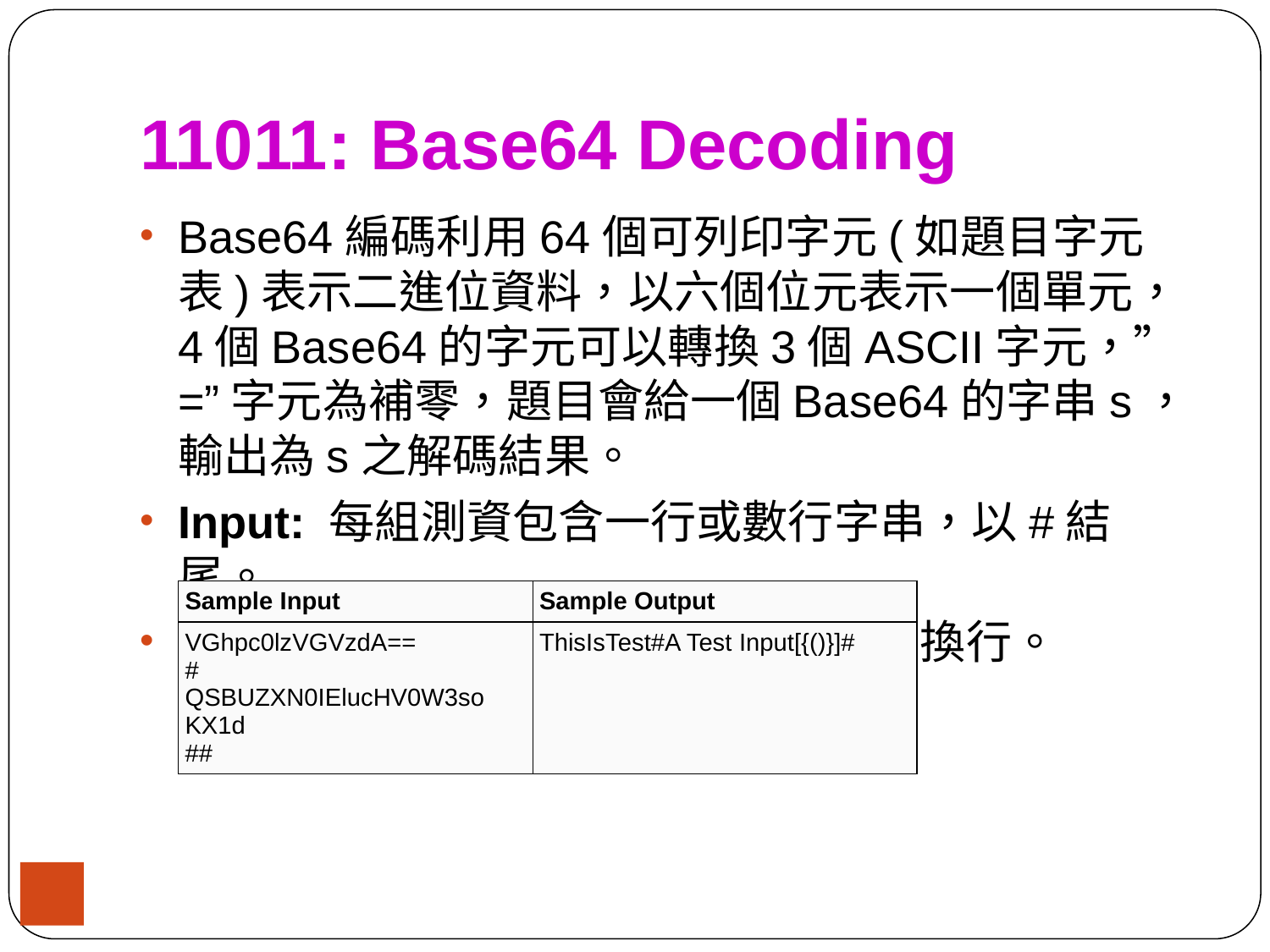

# 11011: Base64 Decoding
Base64編碼利用64個可列印字元(如題目字元表)表示二進位資料，以六個位元表示一個單元，4個Base64的字元可以轉換3個ASCII字元，”=”字元為補零，題目會給一個Base64的字串s，輸出為s之解碼結果。
Input: 每組測資包含一行或數行字串，以#結尾。
Output: 解碼之結果，以#隔開，不換行。
| Sample Input | Sample Output |
| --- | --- |
| VGhpc0lzVGVzdA== # QSBUZXN0IElucHV0W3so KX1d ## | ThisIsTest#A Test Input[{()}]# |